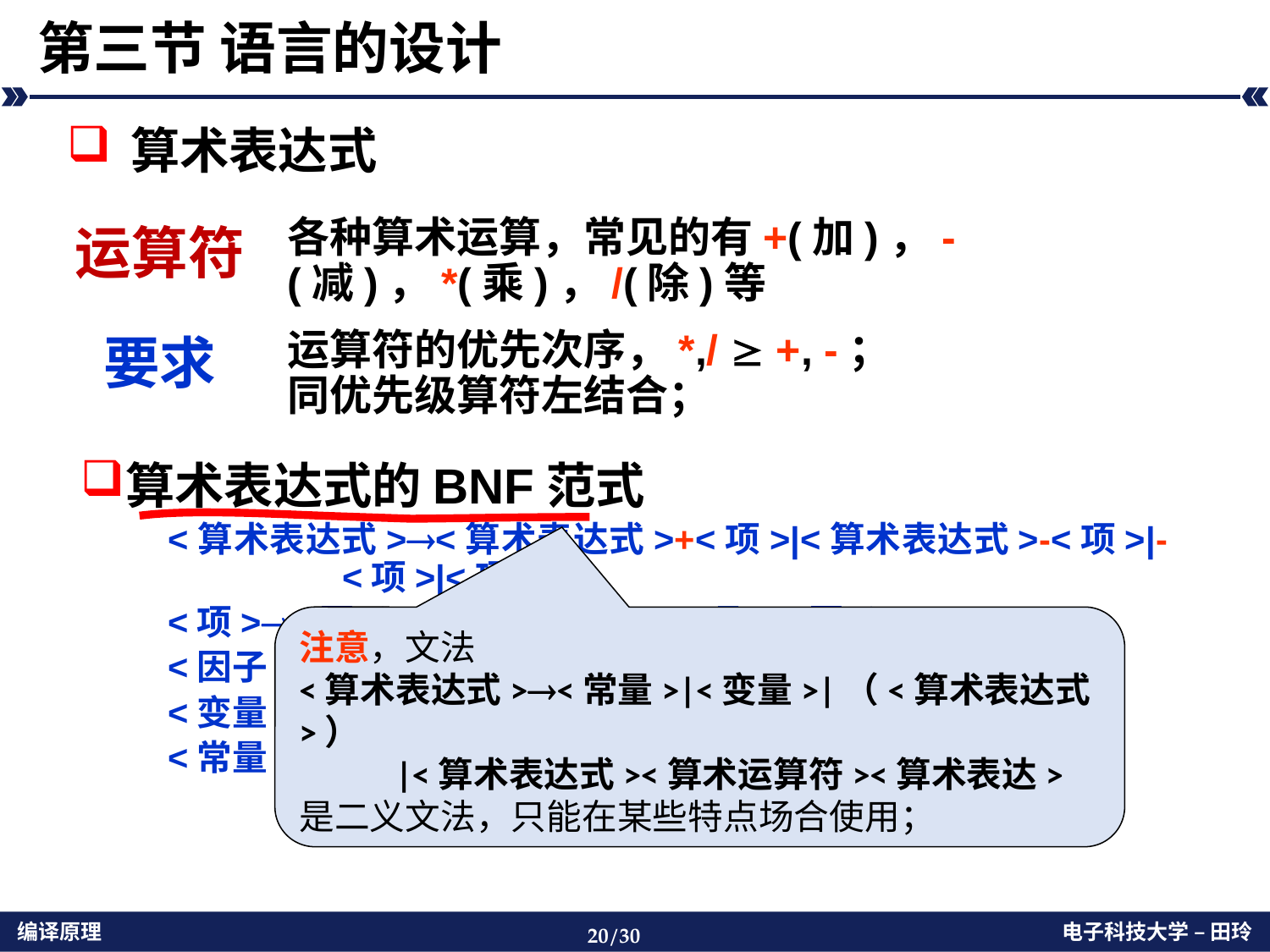

# 第三节 语言的设计
算术表达式
运算符
各种算术运算，常见的有+(加)，-(减)，*(乘)，/(除)等
运算符的优先次序，*,/ ≥ +, -；
同优先级算符左结合；
要求
算术表达式的BNF范式
<算术表达式>→<算术表达式>+<项>|<算术表达式>-<项>|-<项>|<项>
<项>→<因子>|<项>*<因子>|<项>/<因子>
<因子>→(<算术表达式>)|<常量>|<变量>
<变量>→<标识符>
<常量>（略）

注意，文法
<算术表达式>→<常量>|<变量>|（<算术表达式>）
            |<算术表达式><算术运算符><算术表达>
是二义文法，只能在某些特点场合使用；